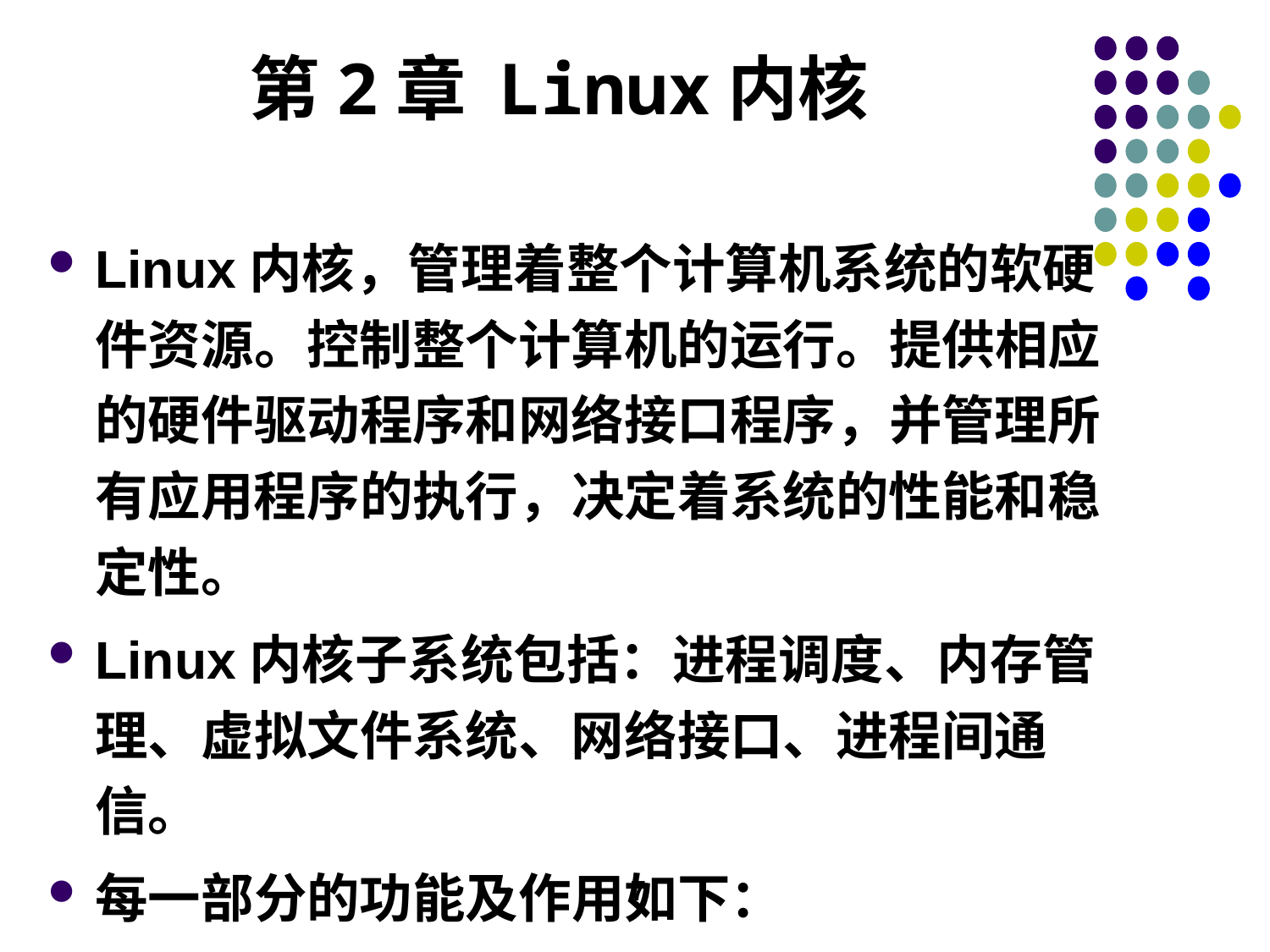

# 第2章 Linux内核
Linux内核，管理着整个计算机系统的软硬件资源。控制整个计算机的运行。提供相应的硬件驱动程序和网络接口程序，并管理所有应用程序的执行，决定着系统的性能和稳定性。
Linux内核子系统包括：进程调度、内存管理、虚拟文件系统、网络接口、进程间通信。
每一部分的功能及作用如下：

7